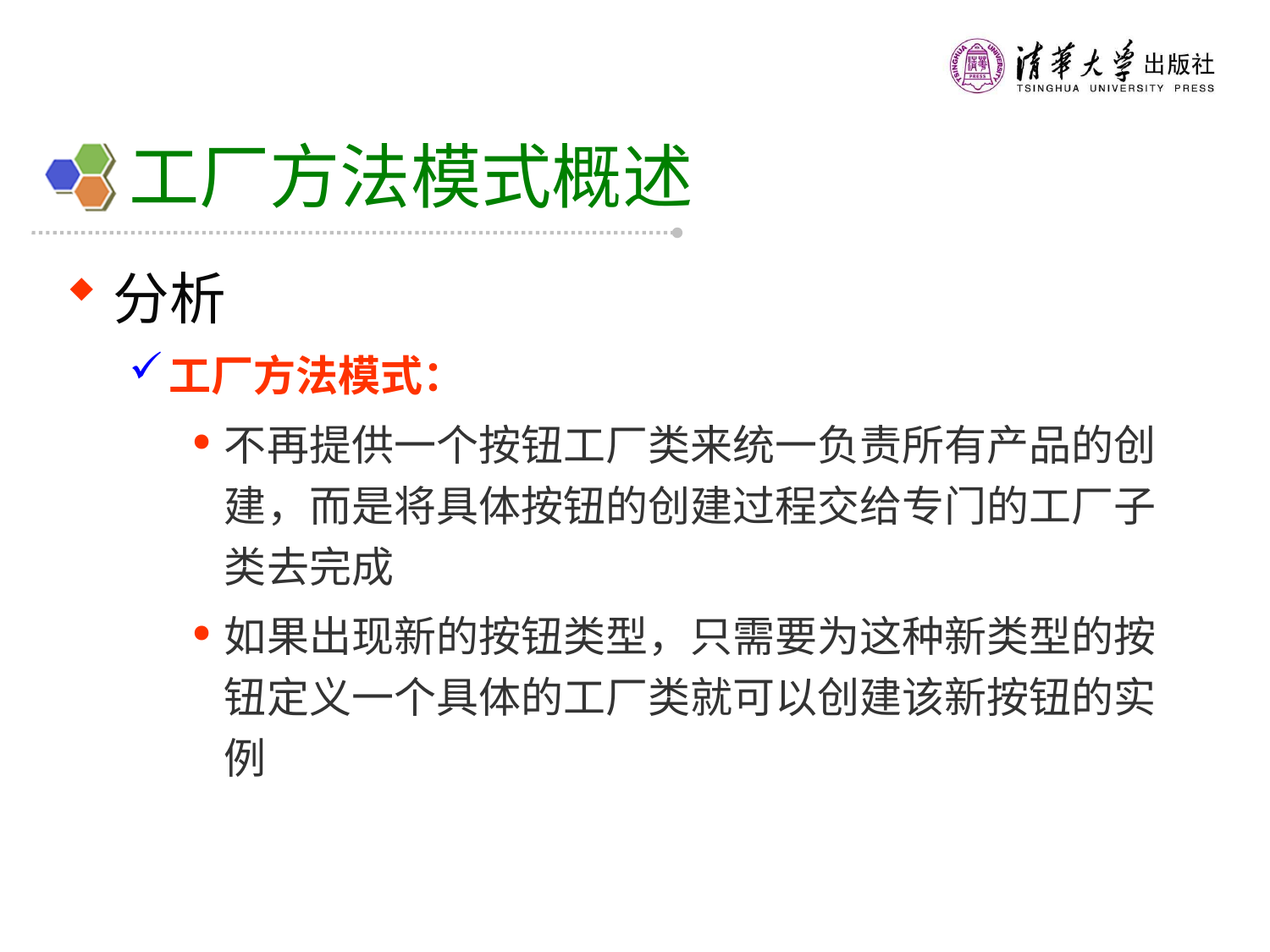

# 工厂方法模式概述
分析
工厂方法模式：
不再提供一个按钮工厂类来统一负责所有产品的创建，而是将具体按钮的创建过程交给专门的工厂子类去完成
如果出现新的按钮类型，只需要为这种新类型的按钮定义一个具体的工厂类就可以创建该新按钮的实例